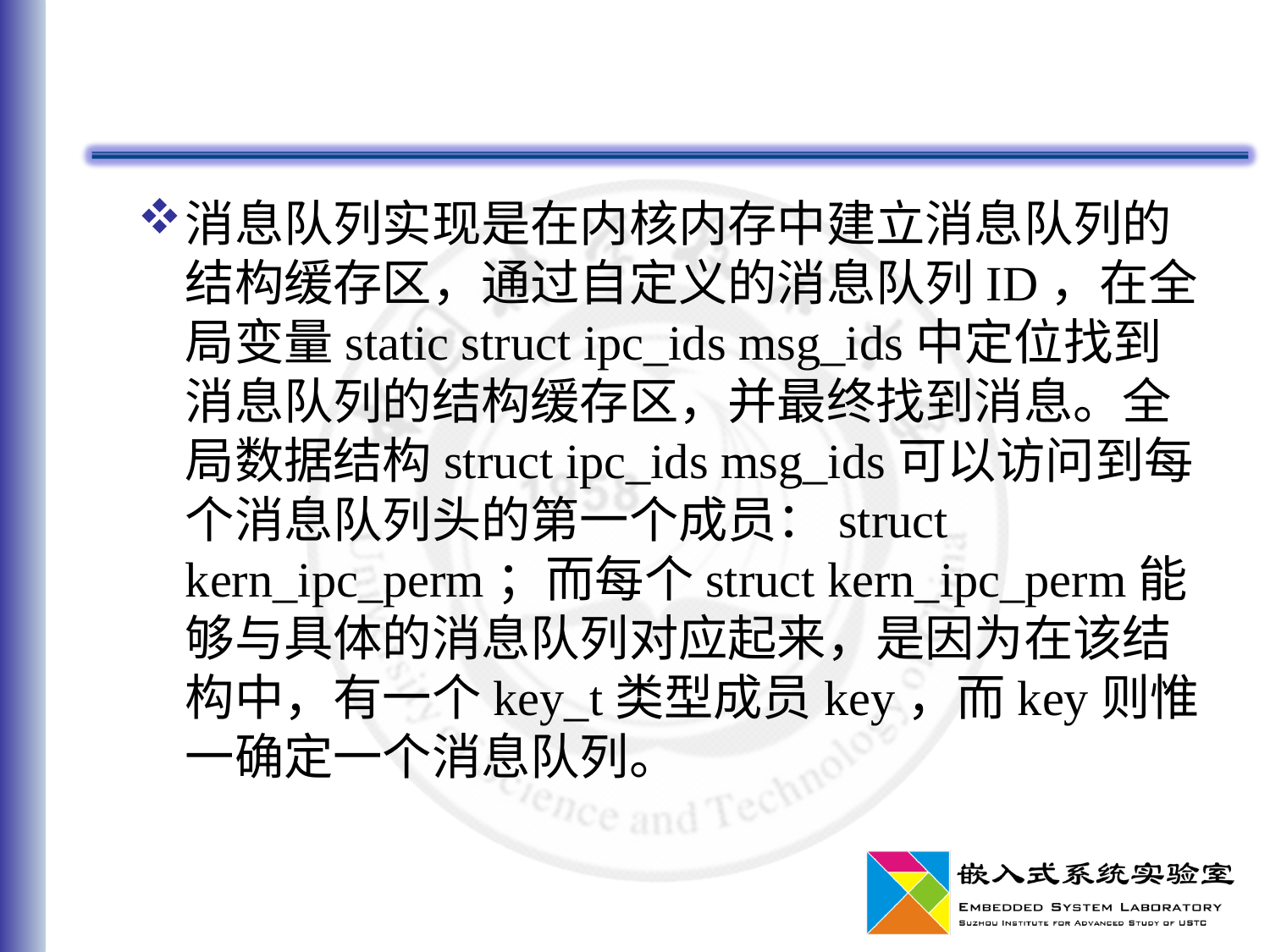

#
消息队列实现是在内核内存中建立消息队列的结构缓存区，通过自定义的消息队列ID，在全局变量static struct ipc_ids msg_ids中定位找到消息队列的结构缓存区，并最终找到消息。全局数据结构struct ipc_ids msg_ids可以访问到每个消息队列头的第一个成员：struct kern_ipc_perm；而每个struct kern_ipc_perm能够与具体的消息队列对应起来，是因为在该结构中，有一个key_t类型成员key，而key则惟一确定一个消息队列。